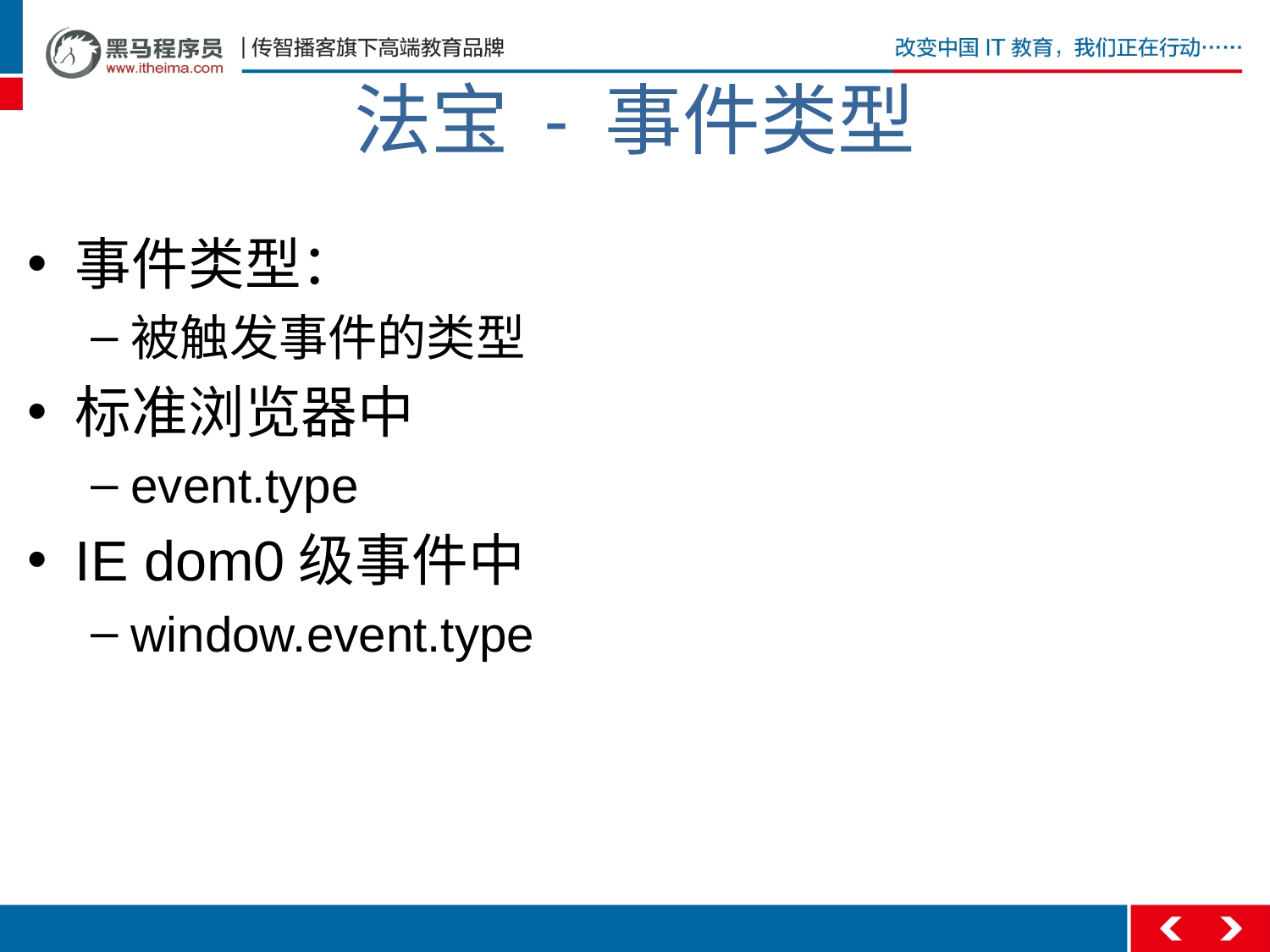

法宝 - 事件类型
事件类型：
被触发事件的类型
标准浏览器中
event.type
IE dom0级事件中
window.event.type